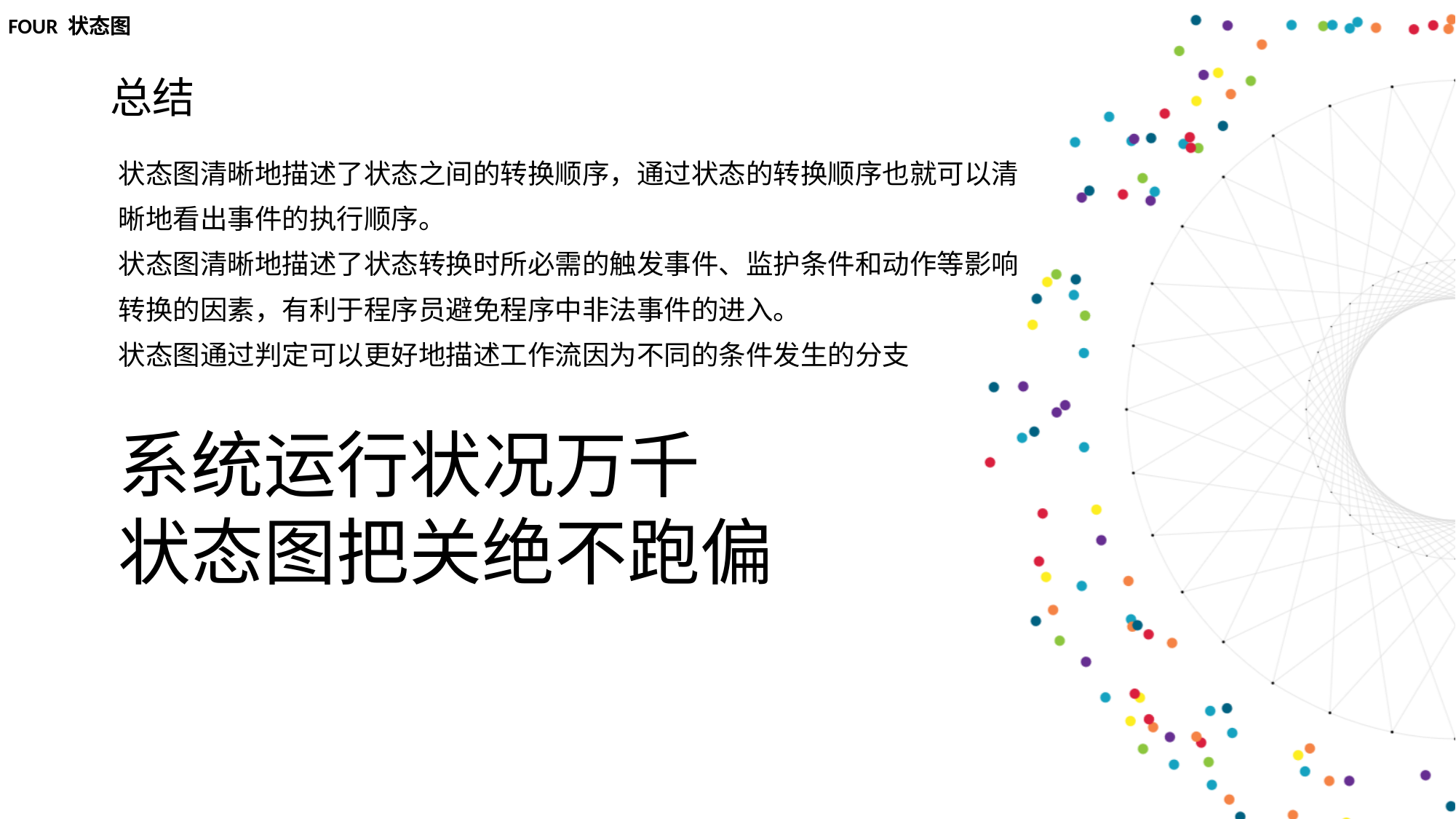

FOUR 状态图
总结
状态图清晰地描述了状态之间的转换顺序，通过状态的转换顺序也就可以清晰地看出事件的执行顺序。
状态图清晰地描述了状态转换时所必需的触发事件、监护条件和动作等影响转换的因素，有利于程序员避免程序中非法事件的进入。
状态图通过判定可以更好地描述工作流因为不同的条件发生的分支
系统运行状况万千
状态图把关绝不跑偏